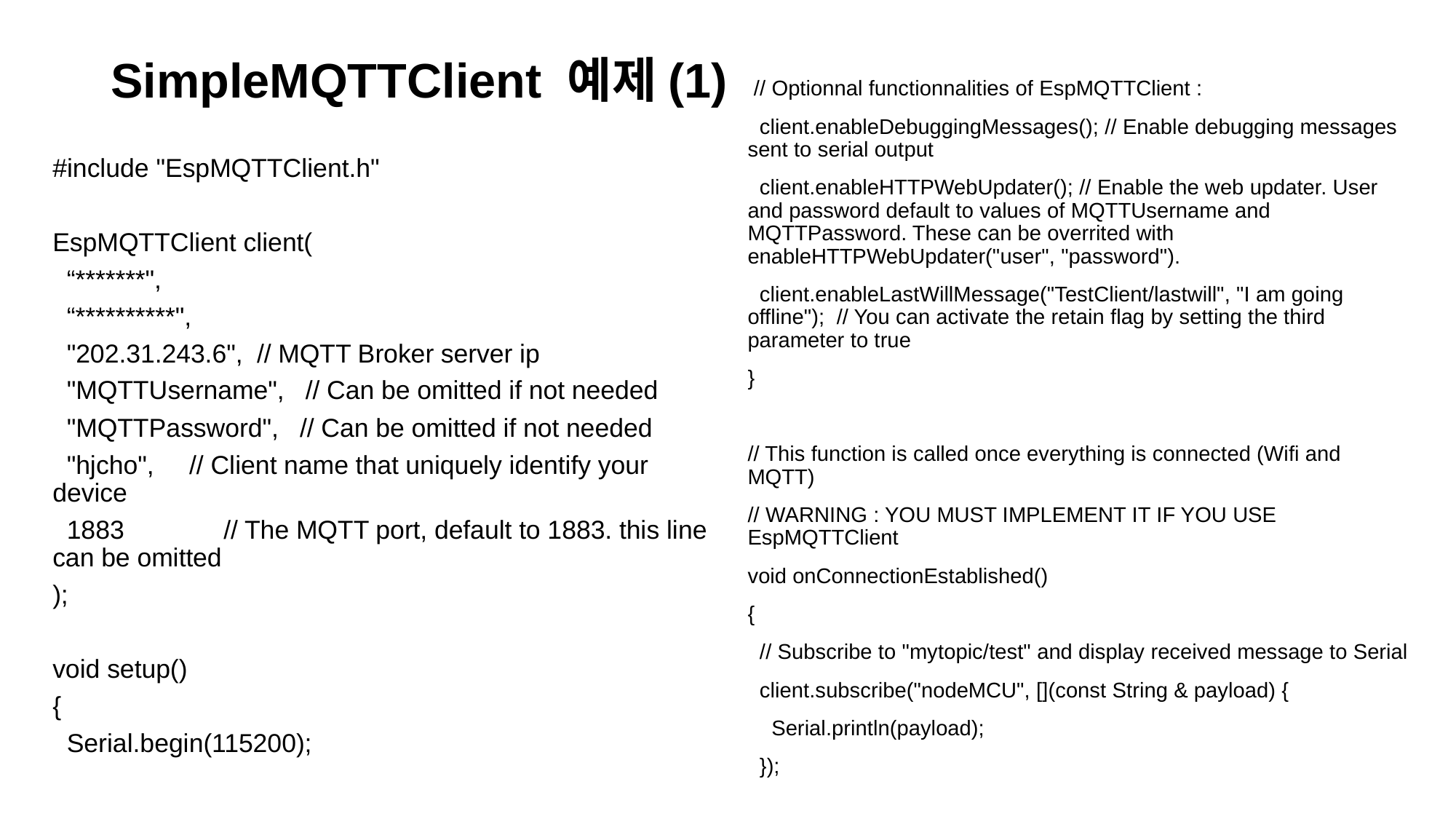

# SimpleMQTTClient 예제(1)
 // Optionnal functionnalities of EspMQTTClient :
  client.enableDebuggingMessages(); // Enable debugging messages sent to serial output
  client.enableHTTPWebUpdater(); // Enable the web updater. User and password default to values of MQTTUsername and MQTTPassword. These can be overrited with enableHTTPWebUpdater("user", "password").
  client.enableLastWillMessage("TestClient/lastwill", "I am going offline");  // You can activate the retain flag by setting the third parameter to true
}

// This function is called once everything is connected (Wifi and MQTT)
// WARNING : YOU MUST IMPLEMENT IT IF YOU USE EspMQTTClient
void onConnectionEstablished()
{
  // Subscribe to "mytopic/test" and display received message to Serial
  client.subscribe("nodeMCU", [](const String & payload) {
    Serial.println(payload);
  });
#include "EspMQTTClient.h"

EspMQTTClient client(
  “*******",
  “**********",
  "202.31.243.6",  // MQTT Broker server ip
  "MQTTUsername",   // Can be omitted if not needed
  "MQTTPassword",   // Can be omitted if not needed
  "hjcho",     // Client name that uniquely identify your device
  1883              // The MQTT port, default to 1883. this line can be omitted
);

void setup()
{
  Serial.begin(115200);